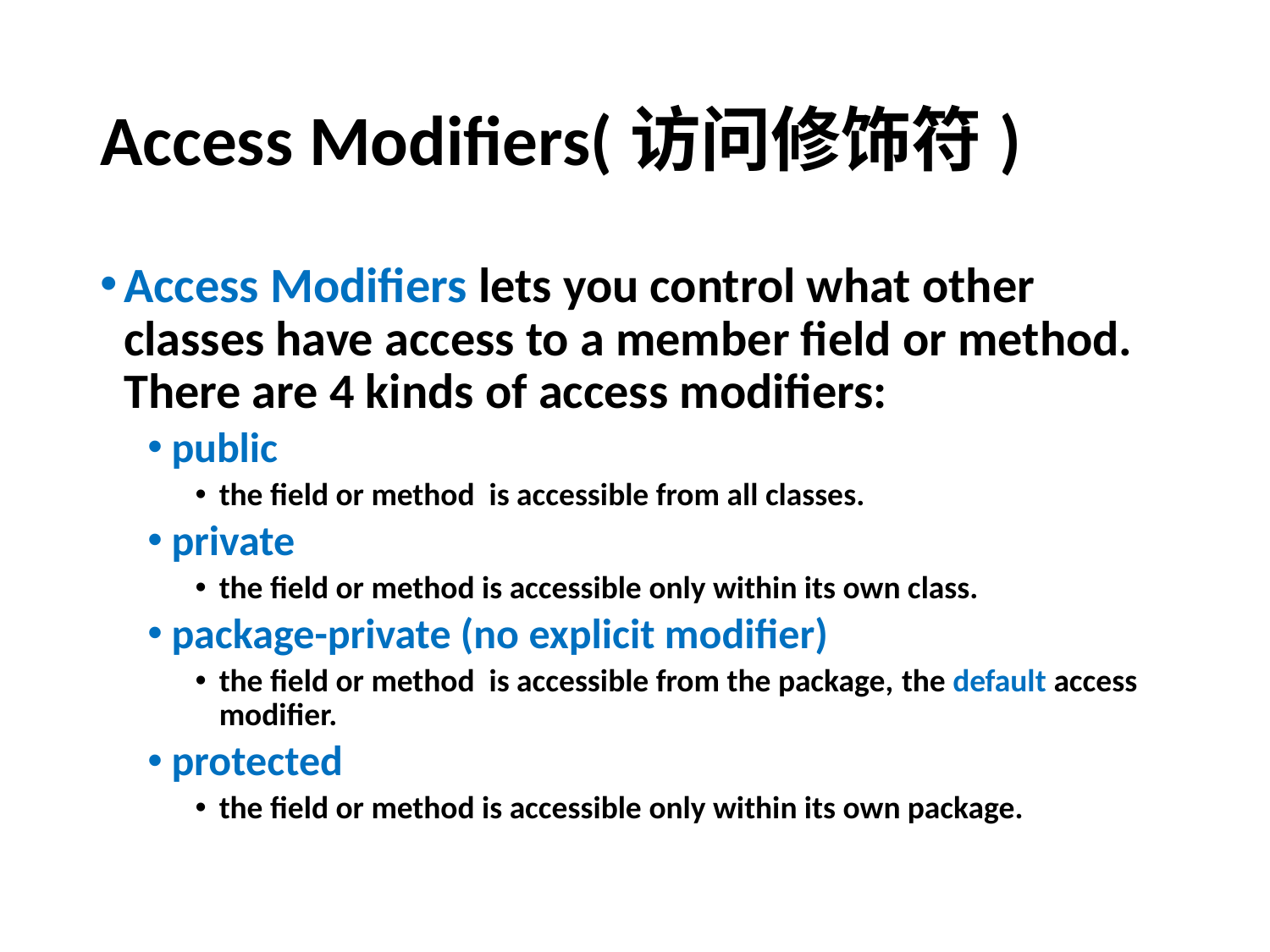

# Access Modifiers(访问修饰符)
Access Modifiers lets you control what other classes have access to a member field or method. There are 4 kinds of access modifiers:
public
the field or method  is accessible from all classes.
private
the field or method is accessible only within its own class.
package-private (no explicit modifier)
the field or method  is accessible from the package, the default access modifier.
protected
the field or method is accessible only within its own package.